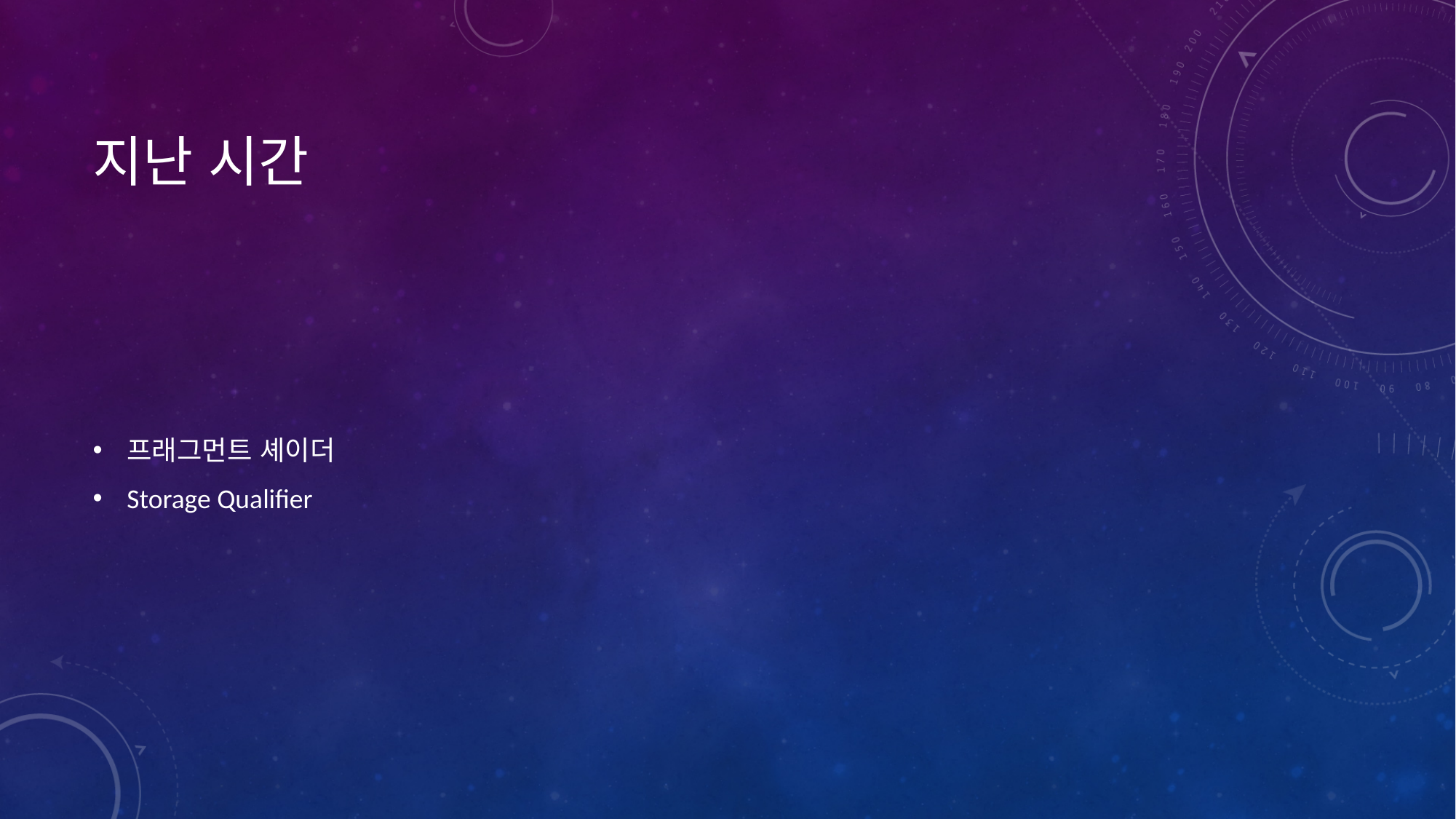

# 지난 시간
프래그먼트 셰이더
Storage Qualifier